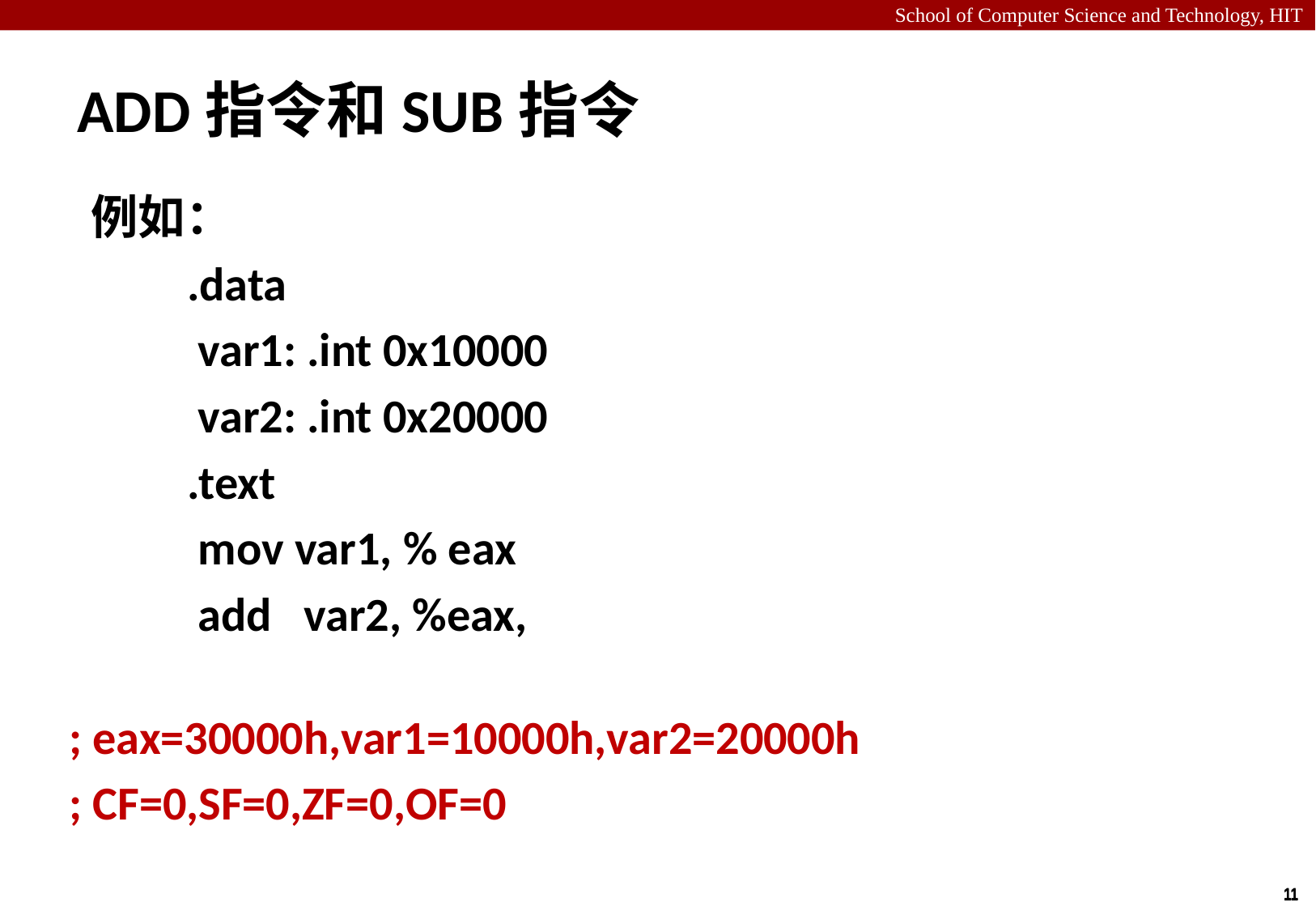

# ADD指令和SUB指令
 例如：
           .data
            var1: .int 0x10000
            var2: .int 0x20000
           .text
            mov var1, % eax
            add   var2, %eax,

; eax=30000h,var1=10000h,var2=20000h
; CF=0,SF=0,ZF=0,OF=0